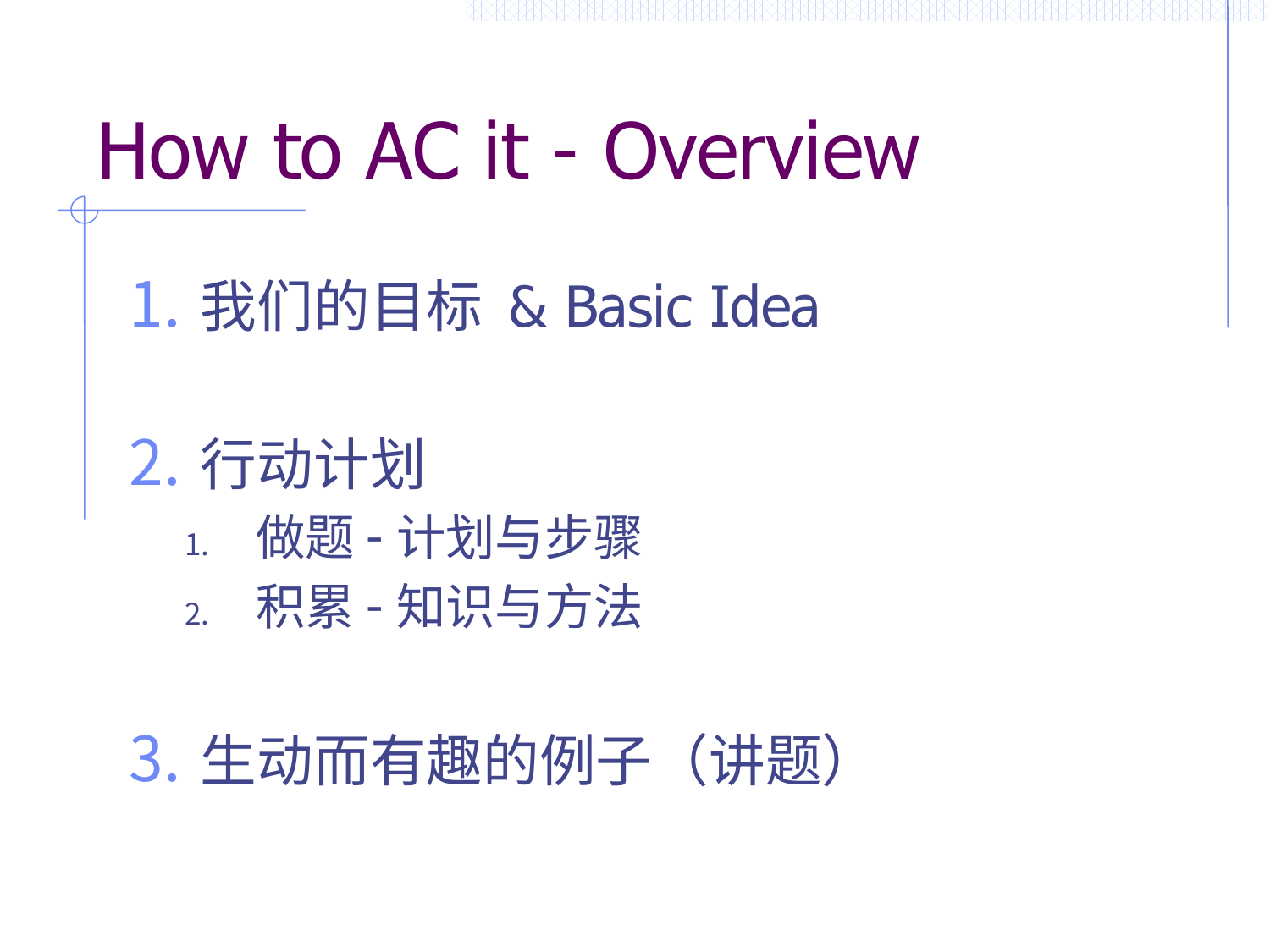

# How to AC it - Overview
我们的目标 & Basic Idea

行动计划
做题-计划与步骤
积累-知识与方法

生动而有趣的例子（讲题）